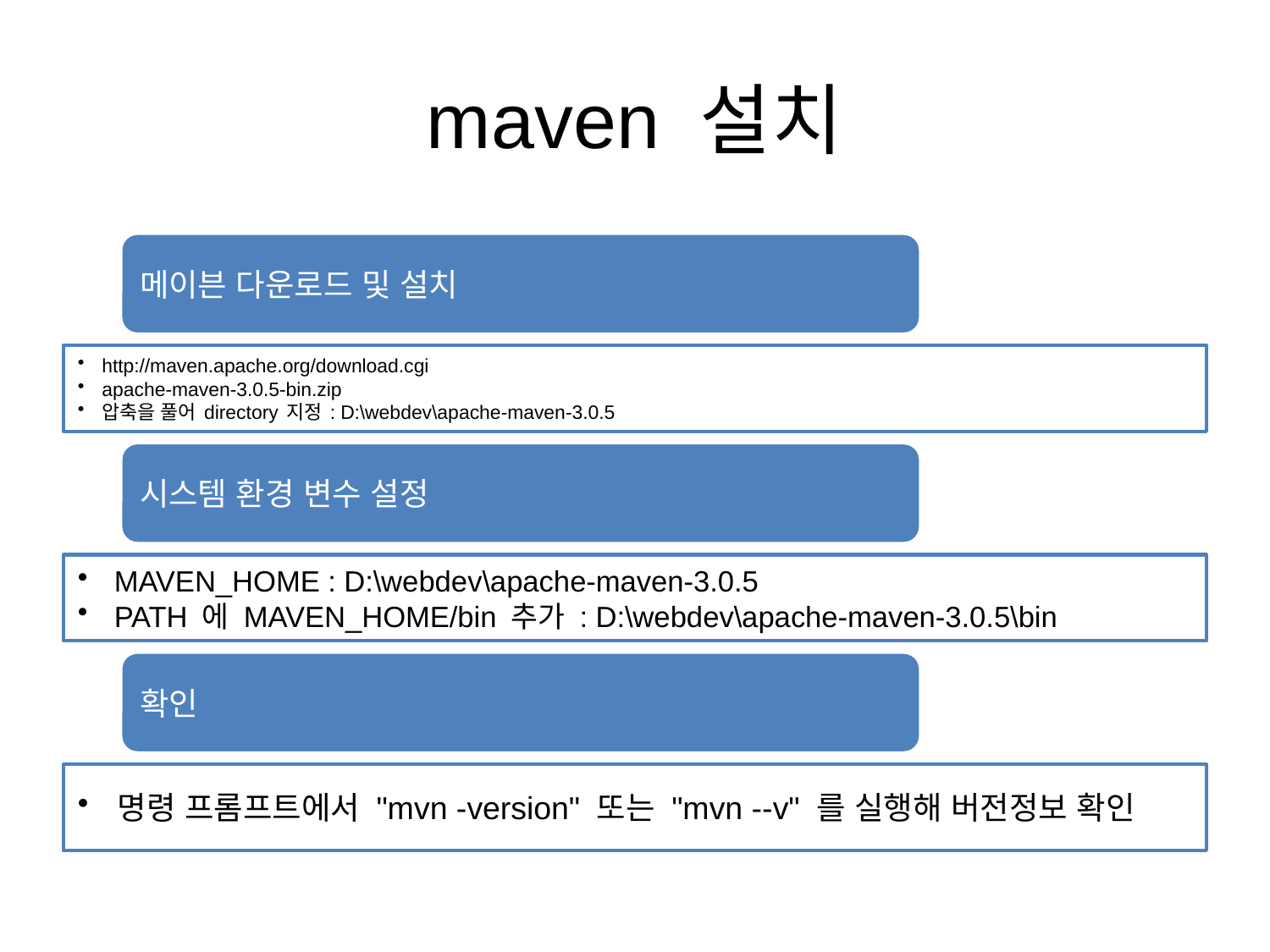

# maven 설치
메이븐 다운로드 및 설치
시스템 환경 변수 설정
확인
http://maven.apache.org/download.cgi
apache-maven-3.0.5-bin.zip
압축을 풀어 directory 지정 : D:\webdev\apache-maven-3.0.5
MAVEN_HOME : D:\webdev\apache-maven-3.0.5
PATH 에 MAVEN_HOME/bin 추가 : D:\webdev\apache-maven-3.0.5\bin
명령 프롬프트에서 "mvn -version" 또는 "mvn --v" 를 실행해 버전정보 확인